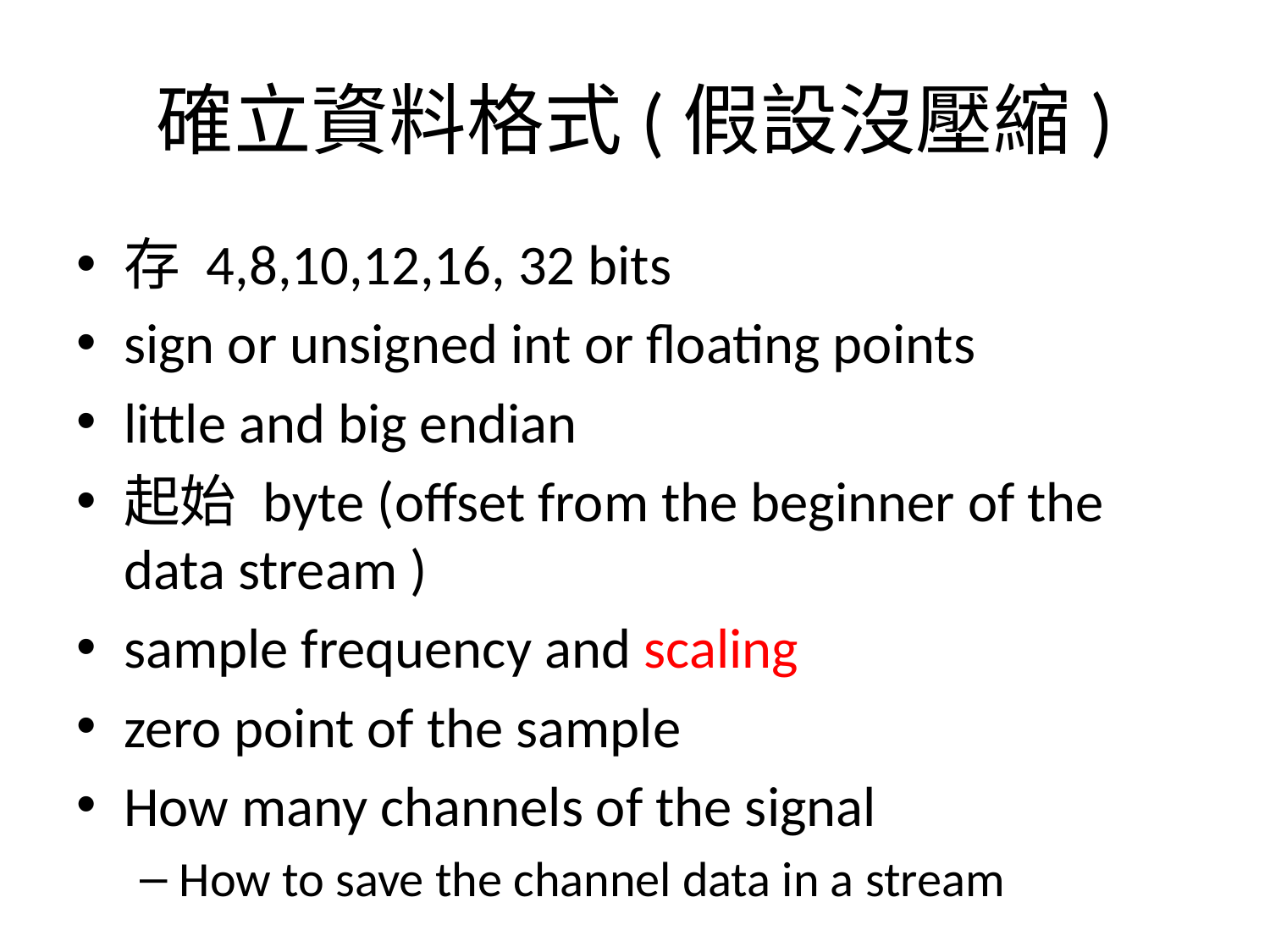

# 確立資料格式(假設沒壓縮)
存 4,8,10,12,16, 32 bits
sign or unsigned int or floating points
little and big endian
起始 byte (offset from the beginner of the  data stream )
sample frequency and scaling
zero point of the sample
How many channels of the signal
How to save the channel data in a stream